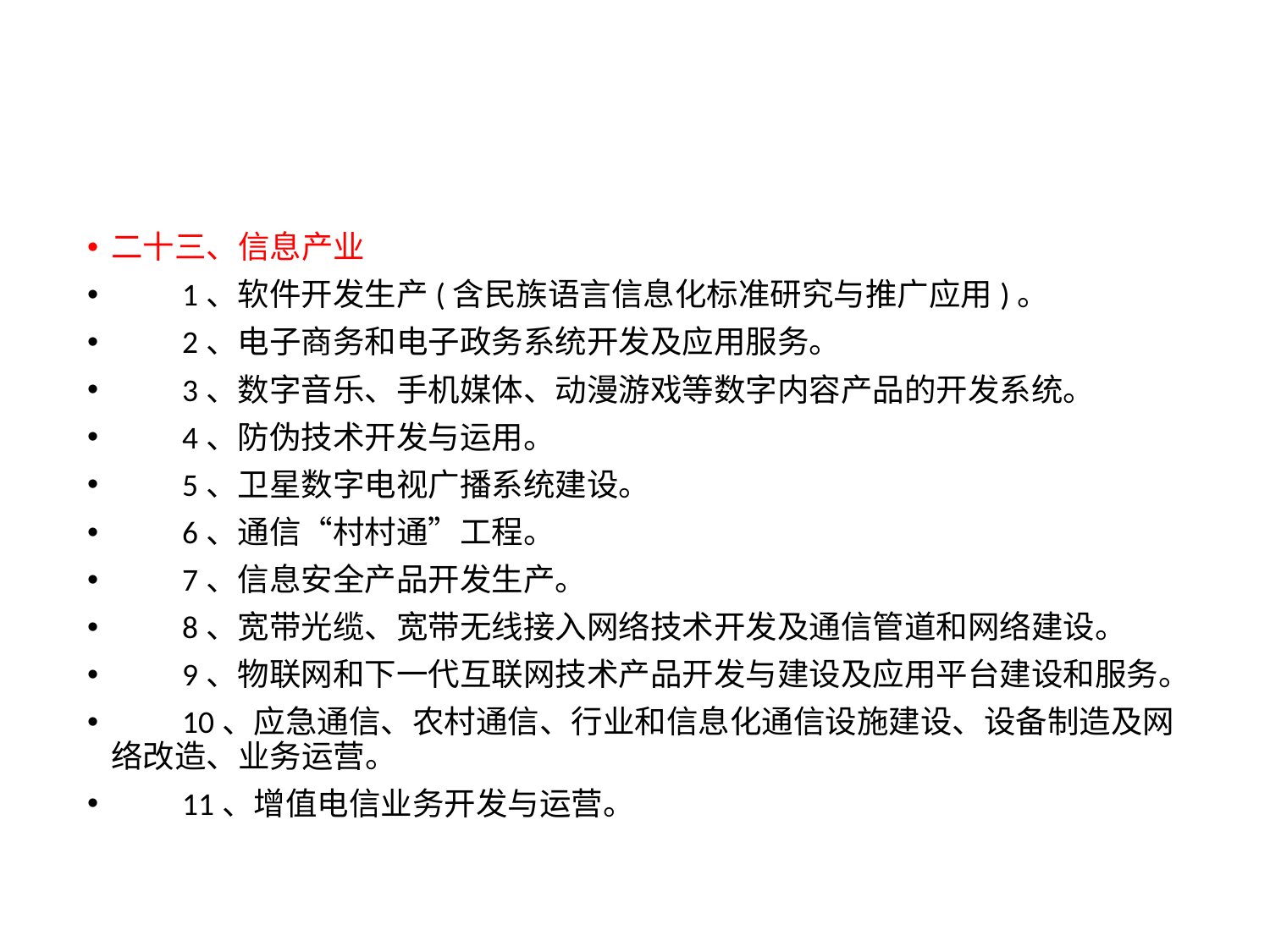

#
二十三、信息产业
　　1、软件开发生产(含民族语言信息化标准研究与推广应用)。
　　2、电子商务和电子政务系统开发及应用服务。
　　3、数字音乐、手机媒体、动漫游戏等数字内容产品的开发系统。
　　4、防伪技术开发与运用。
　　5、卫星数字电视广播系统建设。
　　6、通信“村村通”工程。
　　7、信息安全产品开发生产。
　　8、宽带光缆、宽带无线接入网络技术开发及通信管道和网络建设。
　　9、物联网和下一代互联网技术产品开发与建设及应用平台建设和服务。
　　10、应急通信、农村通信、行业和信息化通信设施建设、设备制造及网络改造、业务运营。
　　11、增值电信业务开发与运营。